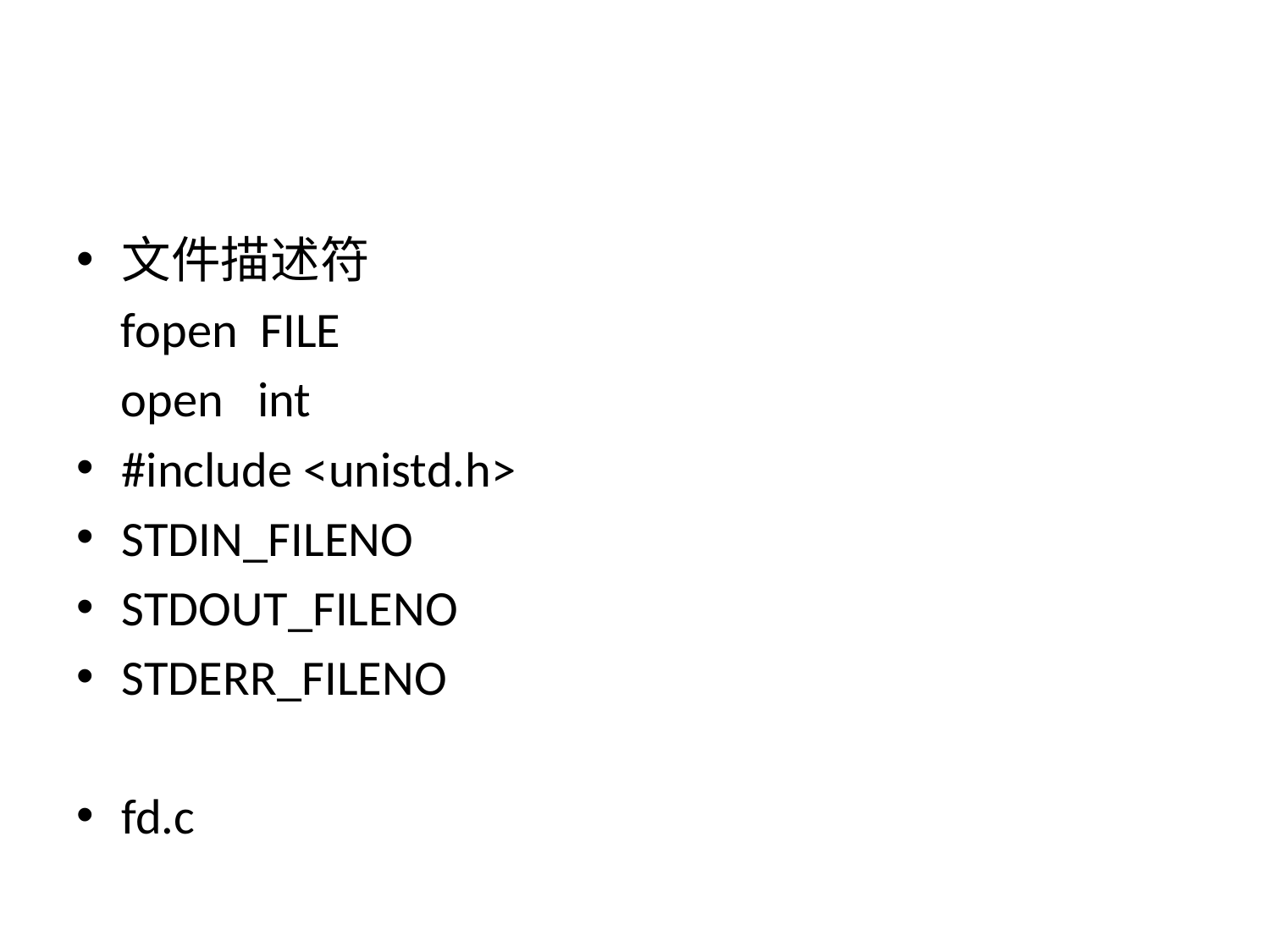

#
文件描述符
    fopen  FILE
    open   int
#include <unistd.h>
STDIN_FILENO
STDOUT_FILENO
STDERR_FILENO

fd.c